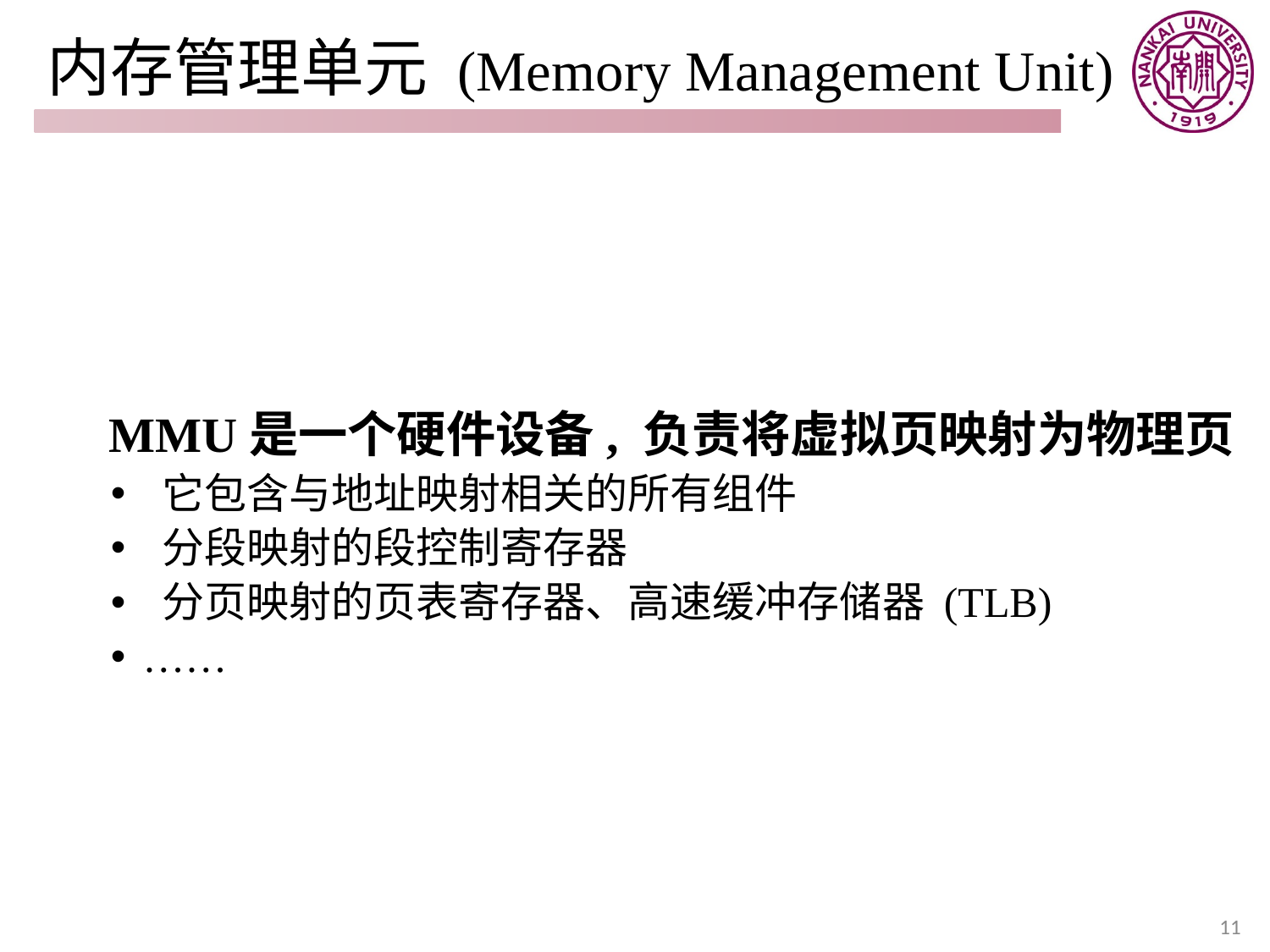

# 内存管理单元 (Memory Management Unit)

     MMU是一个硬件设备, 负责将虚拟页映射为物理页
 它包含与地址映射相关的所有组件
 分段映射的段控制寄存器
 分页映射的页表寄存器、高速缓冲存储器 (TLB)
……

11